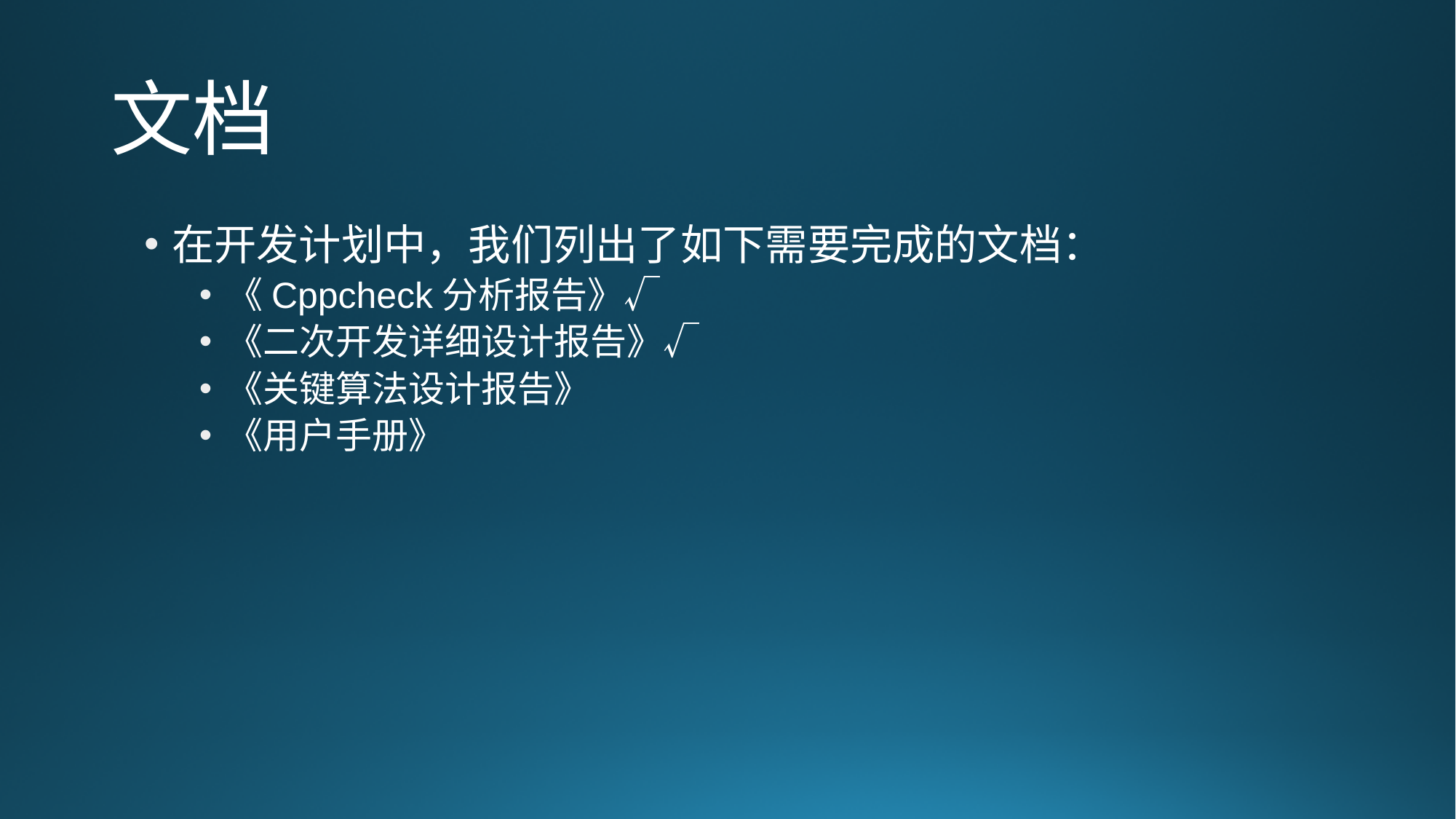

# 文档
在开发计划中，我们列出了如下需要完成的文档：
《Cppcheck分析报告》√
《二次开发详细设计报告》√
《关键算法设计报告》
《用户手册》